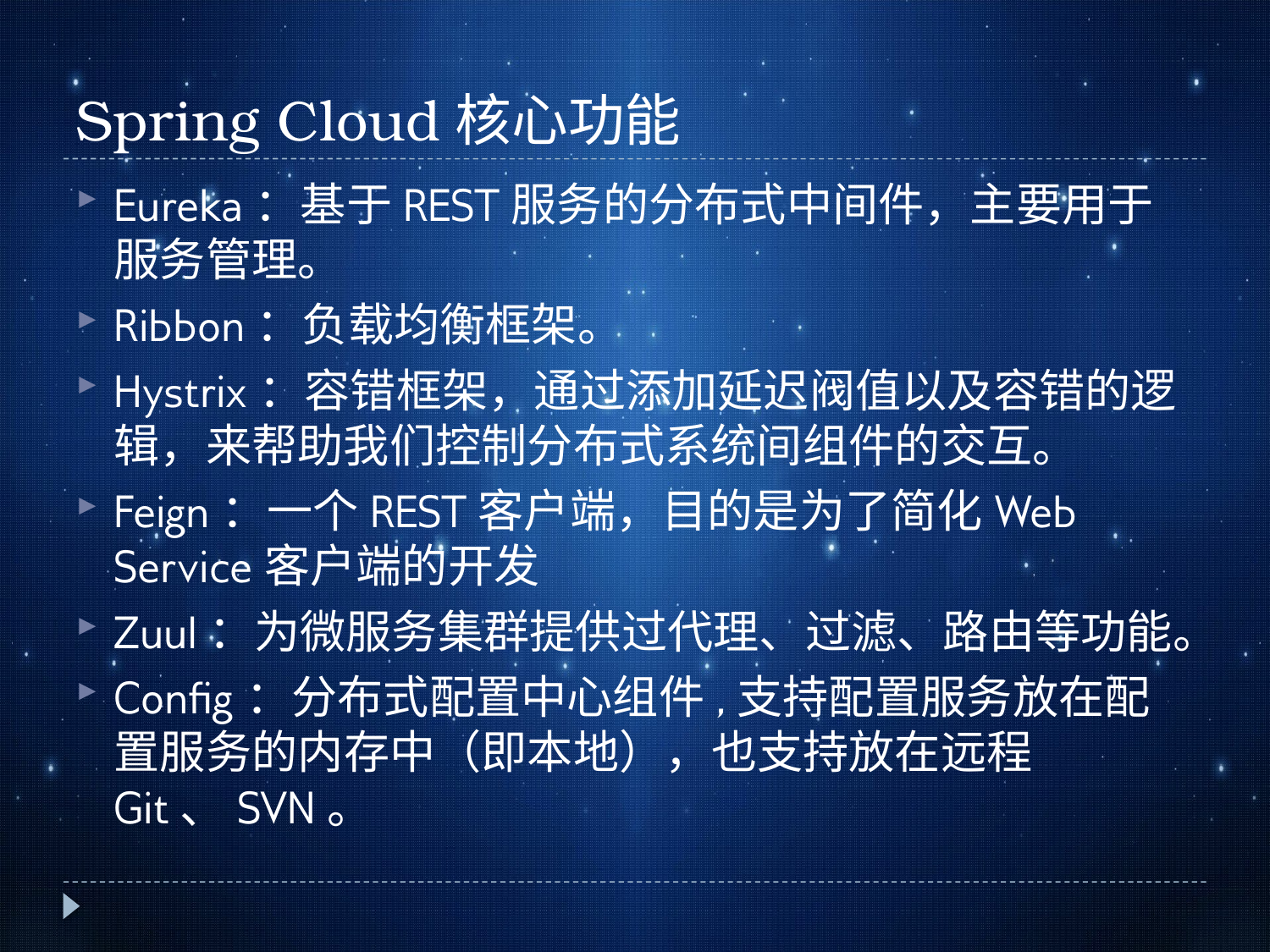

# Spring Cloud核心功能
Eureka：基于REST服务的分布式中间件，主要用于服务管理。
Ribbon：负载均衡框架。
Hystrix：容错框架，通过添加延迟阀值以及容错的逻辑，来帮助我们控制分布式系统间组件的交互。
Feign：一个REST客户端，目的是为了简化Web Service客户端的开发
Zuul：为微服务集群提供过代理、过滤、路由等功能。
Config：分布式配置中心组件,支持配置服务放在配置服务的内存中（即本地），也支持放在远程Git、SVN。